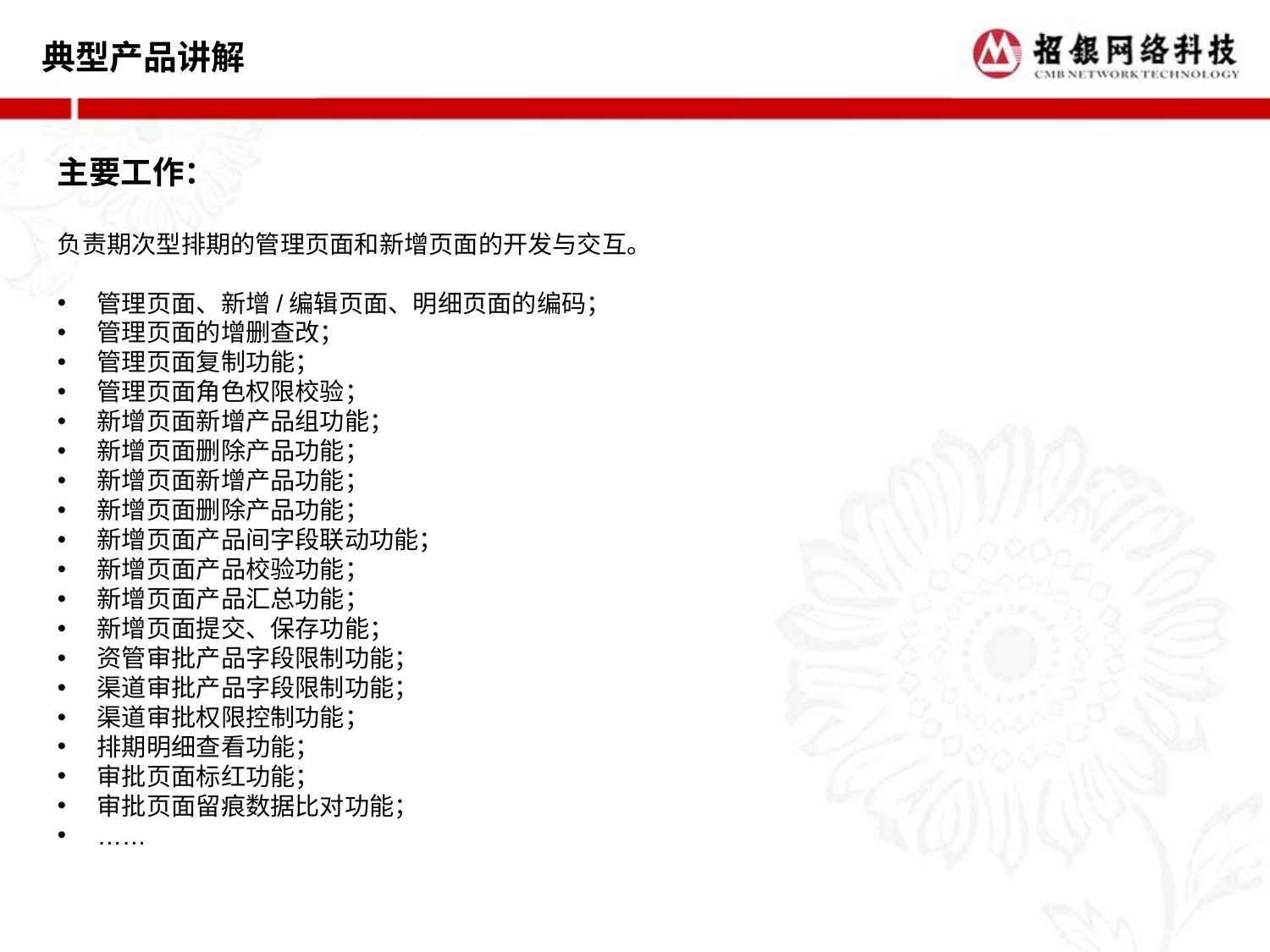

典型产品讲解
主要工作：

负责期次型排期的管理页面和新增页面的开发与交互。

管理页面、新增/编辑页面、明细页面的编码；
管理页面的增删查改；
管理页面复制功能；
管理页面角色权限校验；
新增页面新增产品组功能；
新增页面删除产品功能；
新增页面新增产品功能；
新增页面删除产品功能；
新增页面产品间字段联动功能；
新增页面产品校验功能；
新增页面产品汇总功能；
新增页面提交、保存功能；
资管审批产品字段限制功能；
渠道审批产品字段限制功能；
渠道审批权限控制功能；
排期明细查看功能；
审批页面标红功能；
审批页面留痕数据比对功能；
……